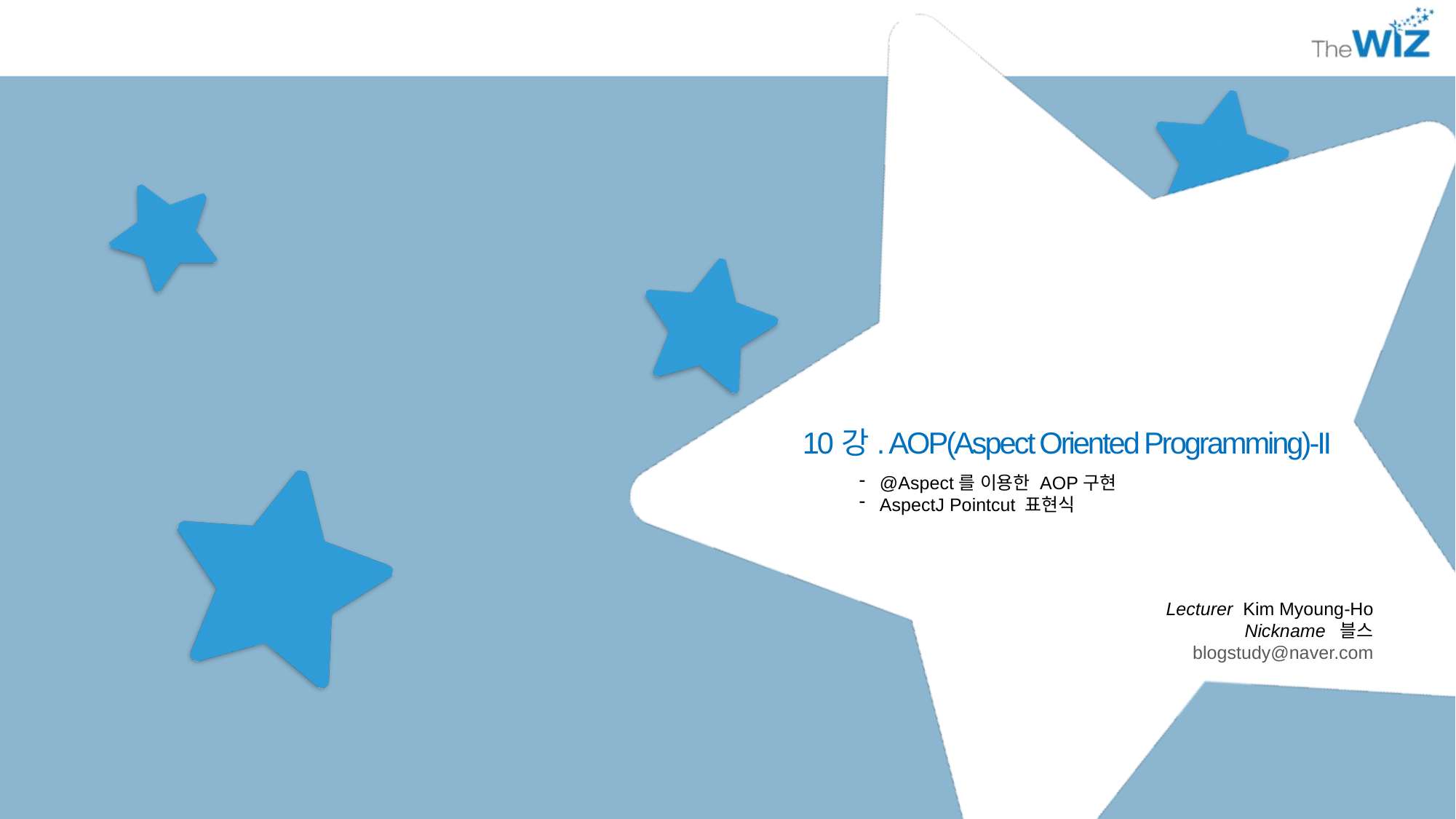

10강. AOP(Aspect Oriented Programming)-II
@Aspect를 이용한 AOP구현
AspectJ Pointcut 표현식
Lecturer  Kim Myoung-Ho
Nickname  블스
blogstudy@naver.com